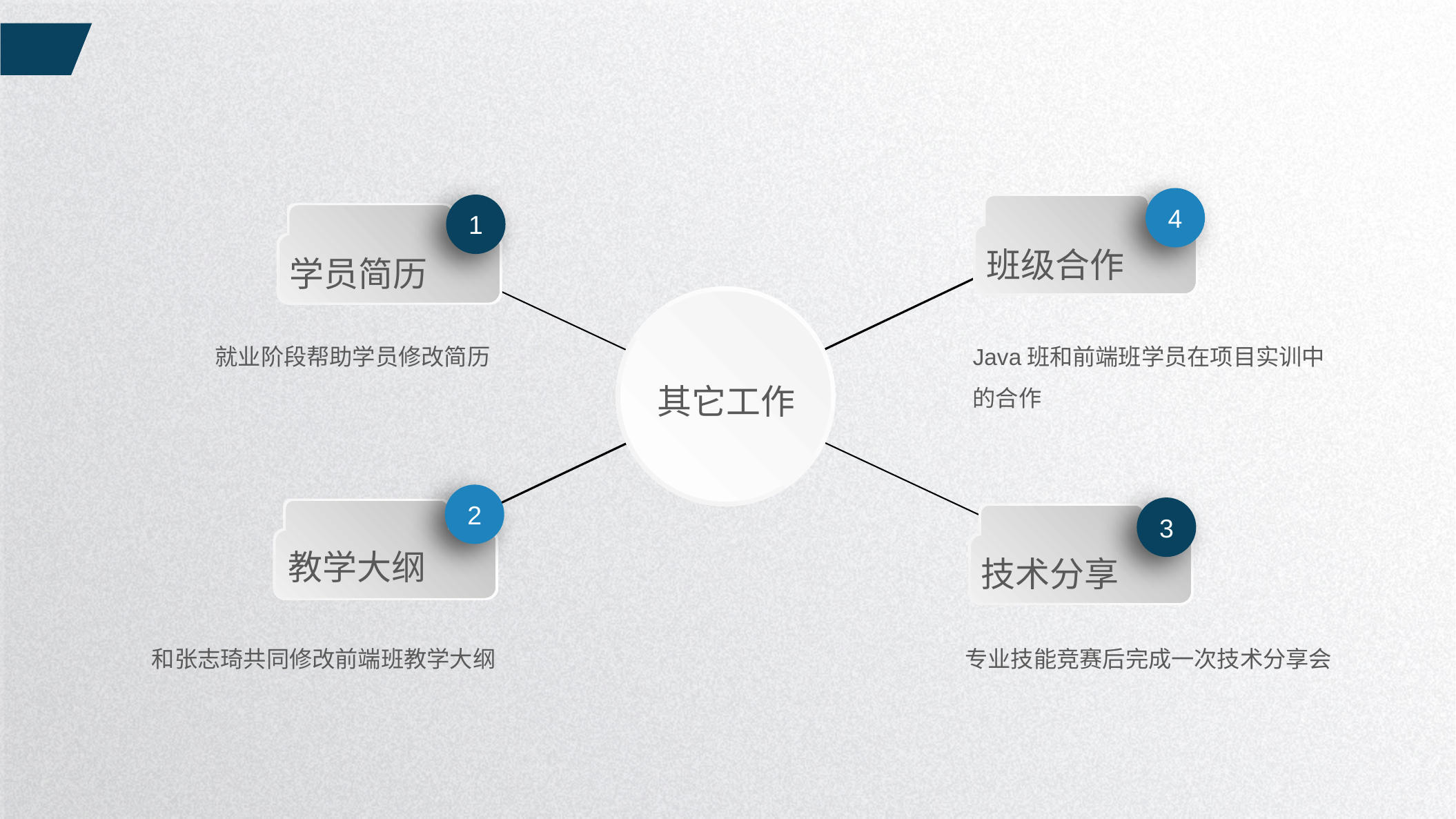

4

1

班级合作
学员简历

其它工作
就业阶段帮助学员修改简历
Java班和前端班学员在项目实训中的合作
2
3

教学大纲
技术分享
和张志琦共同修改前端班教学大纲
专业技能竞赛后完成一次技术分享会